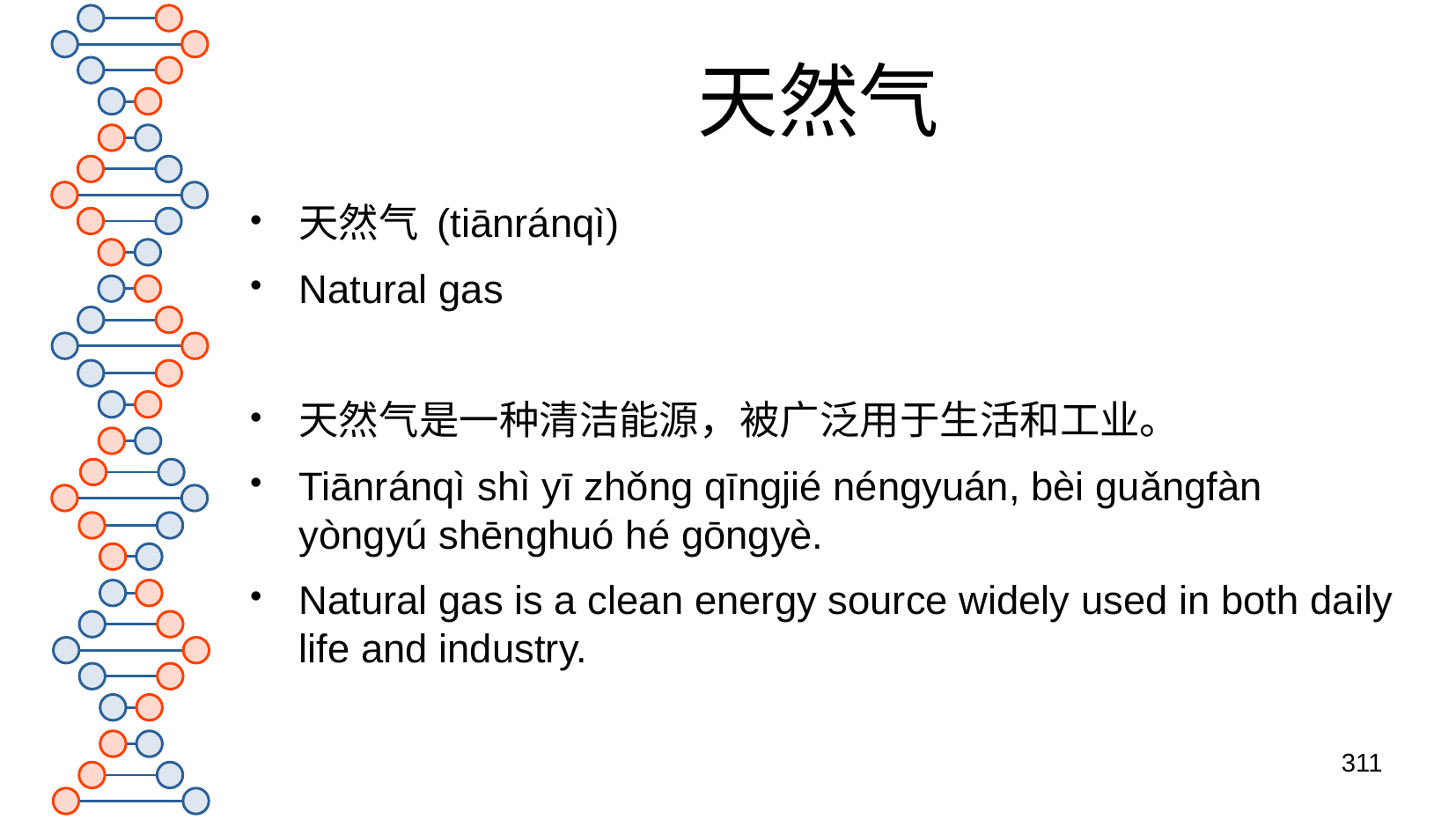

# 天然气
天然气 (tiānránqì)
Natural gas

天然气是一种清洁能源，被广泛用于生活和工业。
Tiānránqì shì yī zhǒng qīngjié néngyuán, bèi guǎngfàn yòngyú shēnghuó hé gōngyè.
Natural gas is a clean energy source widely used in both daily life and industry.

311